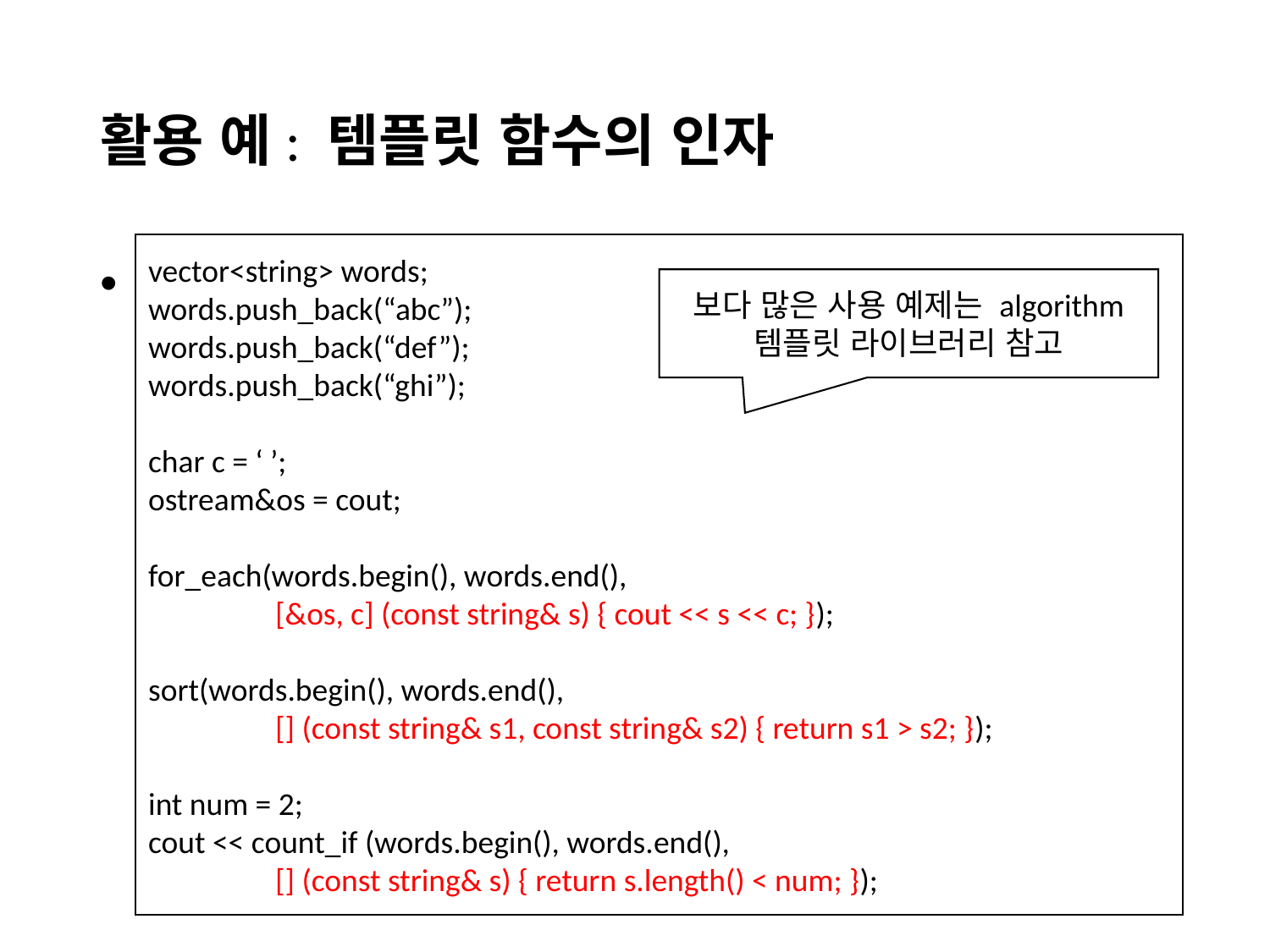

# 활용 예: 템플릿 함수의 인자
vector<string> words;
words.push_back(“abc”);
words.push_back(“def”);
words.push_back(“ghi”);

char c = ‘ ’;
ostream&os = cout;

for_each(words.begin(), words.end(),
	[&os, c] (const string& s) { cout << s << c; });

sort(words.begin(), words.end(),
	[] (const string& s1, const string& s2) { return s1 > s2; });

int num = 2;
cout << count_if (words.begin(), words.end(),
	[] (const string& s) { return s.length() < num; });

보다 많은 사용 예제는 algorithm 템플릿 라이브러리 참고